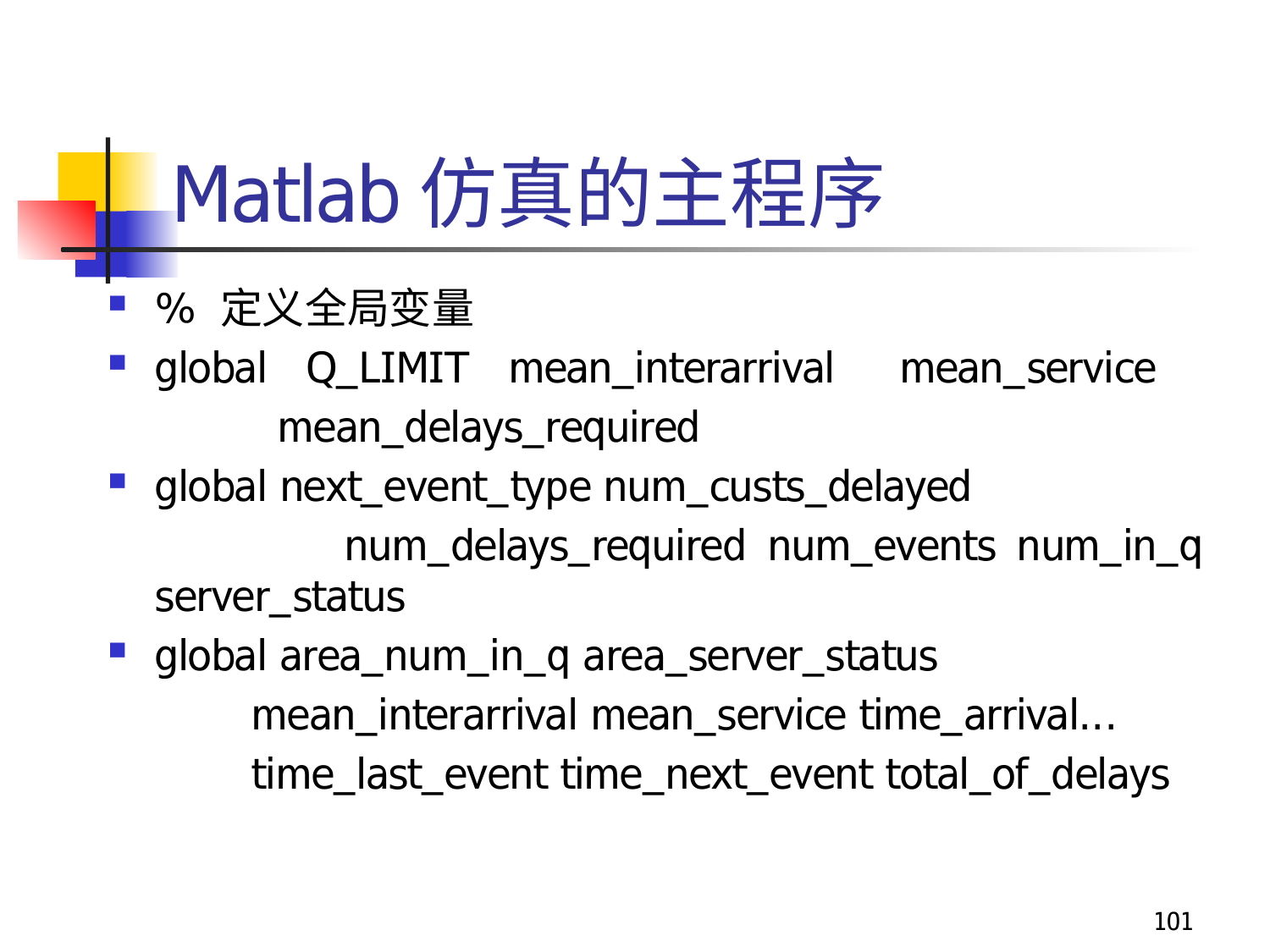

# Matlab仿真的主程序
% 定义全局变量
global   Q_LIMIT   mean_interarrival     mean_service
             mean_delays_required
global next_event_type num_custs_delayed
           num_delays_required num_events num_in_q  server_status
global area_num_in_q area_server_status
           mean_interarrival mean_service time_arrival...
           time_last_event time_next_event total_of_delays
101